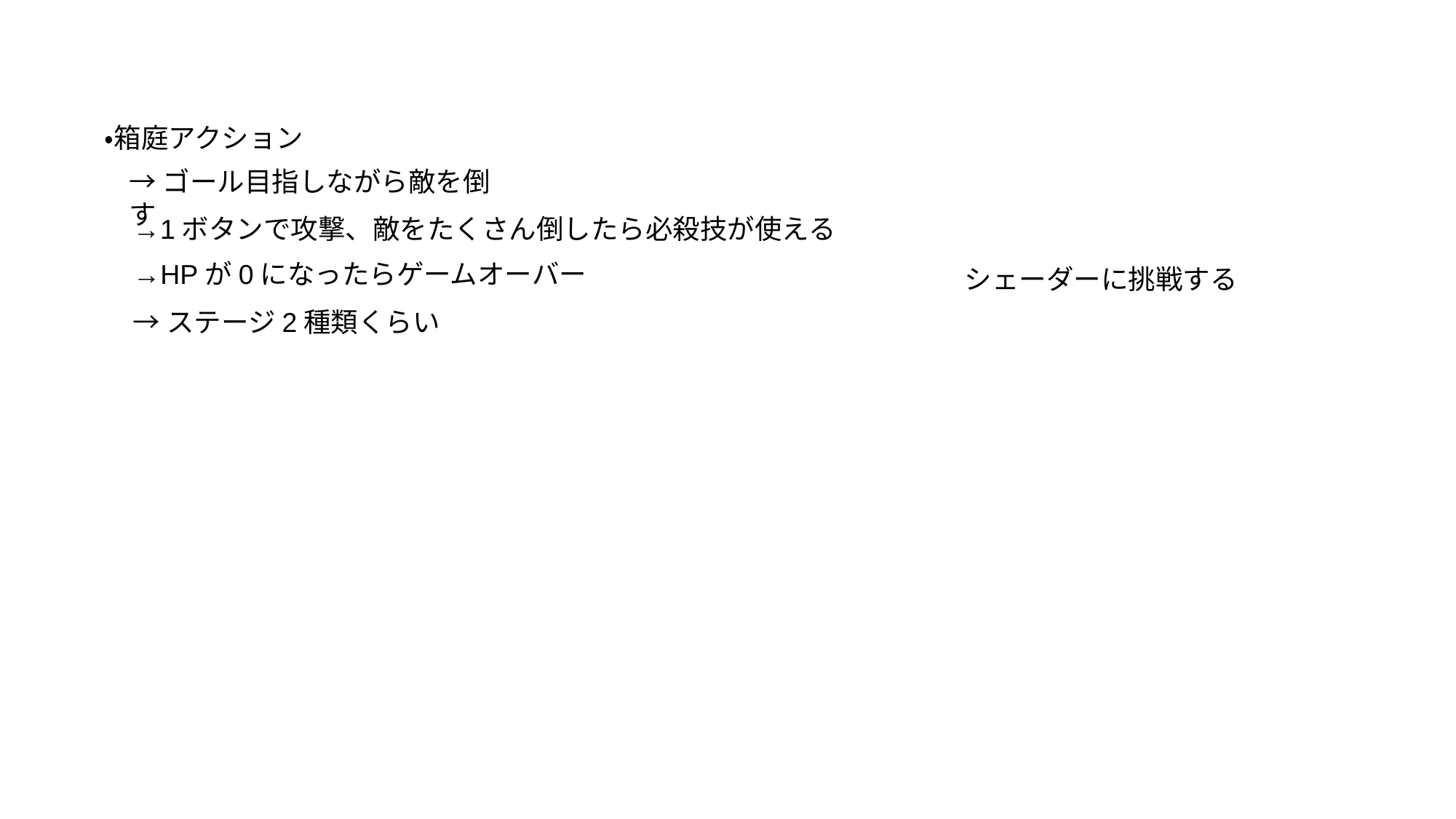

・箱庭アクション
→ゴール目指しながら敵を倒す
→1ボタンで攻撃、敵をたくさん倒したら必殺技が使える
→HPが0になったらゲームオーバー
シェーダーに挑戦する
→ステージ2種類くらい